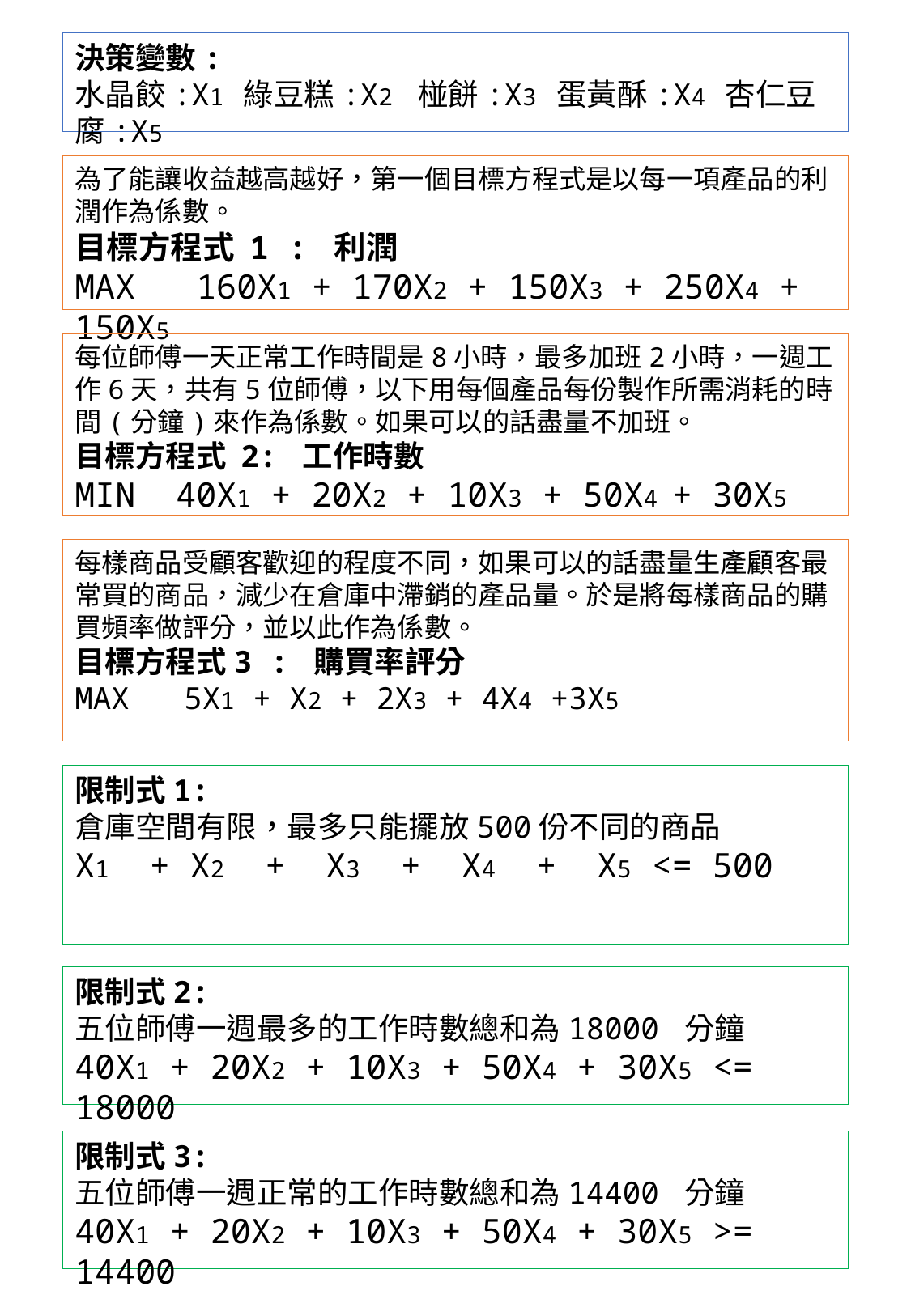

# 決策變數: 水晶餃:X1 綠豆糕:X2 椪餅:X3 蛋黃酥:X4 杏仁豆腐:X5
為了能讓收益越高越好，第一個目標方程式是以每一項產品的利潤作為係數。
目標方程式 1 : 利潤
MAX   160X1 + 170X2 + 150X3 + 250X4 + 150X5
每位師傅一天正常工作時間是8小時，最多加班2小時，一週工作6天，共有5位師傅，以下用每個產品每份製作所需消耗的時間(分鐘)來作為係數。如果可以的話盡量不加班。
目標方程式 2: 工作時數
MIN  40X1 + 20X2 + 10X3 + 50X4 + 30X5
每樣商品受顧客歡迎的程度不同，如果可以的話盡量生產顧客最常買的商品，減少在倉庫中滯銷的產品量。於是將每樣商品的購買頻率做評分，並以此作為係數。
目標方程式3 : 購買率評分
MAX   5X1 + X2 + 2X3 + 4X4 +3X5
限制式1:
倉庫空間有限，最多只能擺放500份不同的商品
X1  + X2  +  X3  +  X4  +  X5 <= 500
限制式2:
五位師傅一週最多的工作時數總和為18000 分鐘
40X1 + 20X2 + 10X3 + 50X4 + 30X5 <= 18000
限制式3:
五位師傅一週正常的工作時數總和為14400 分鐘
40X1 + 20X2 + 10X3 + 50X4 + 30X5 >= 14400